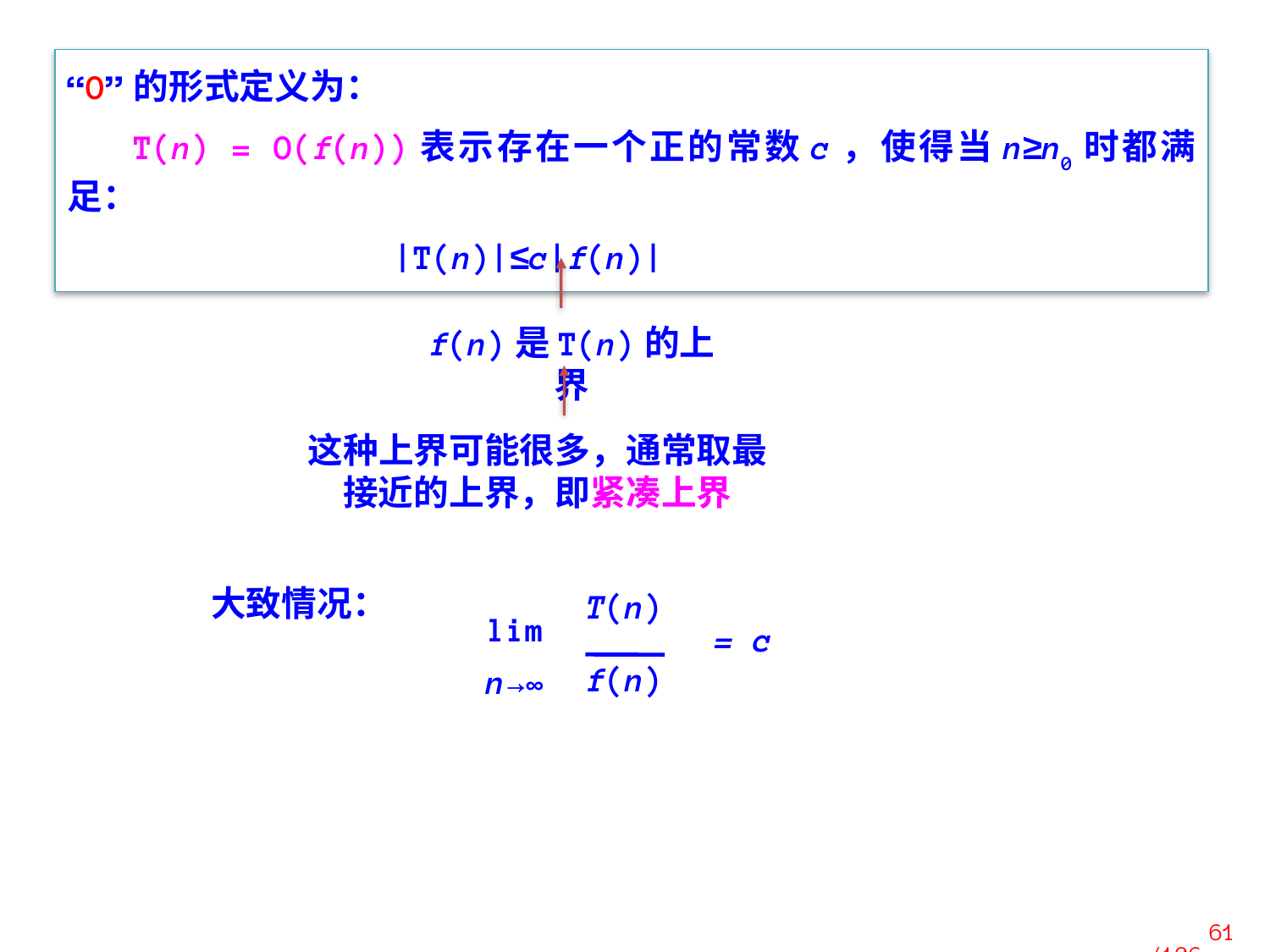

“O”的形式定义为：
   T(n) = O(f(n))表示存在一个正的常数c，使得当n≥n0时都满足：
                 |T(n)|≤c|f(n)|

f(n)是T(n)的上界

这种上界可能很多，通常取最接近的上界，即紧凑上界
大致情况：
T(n)
lim
= c
f(n)
n→∞
                 61/106